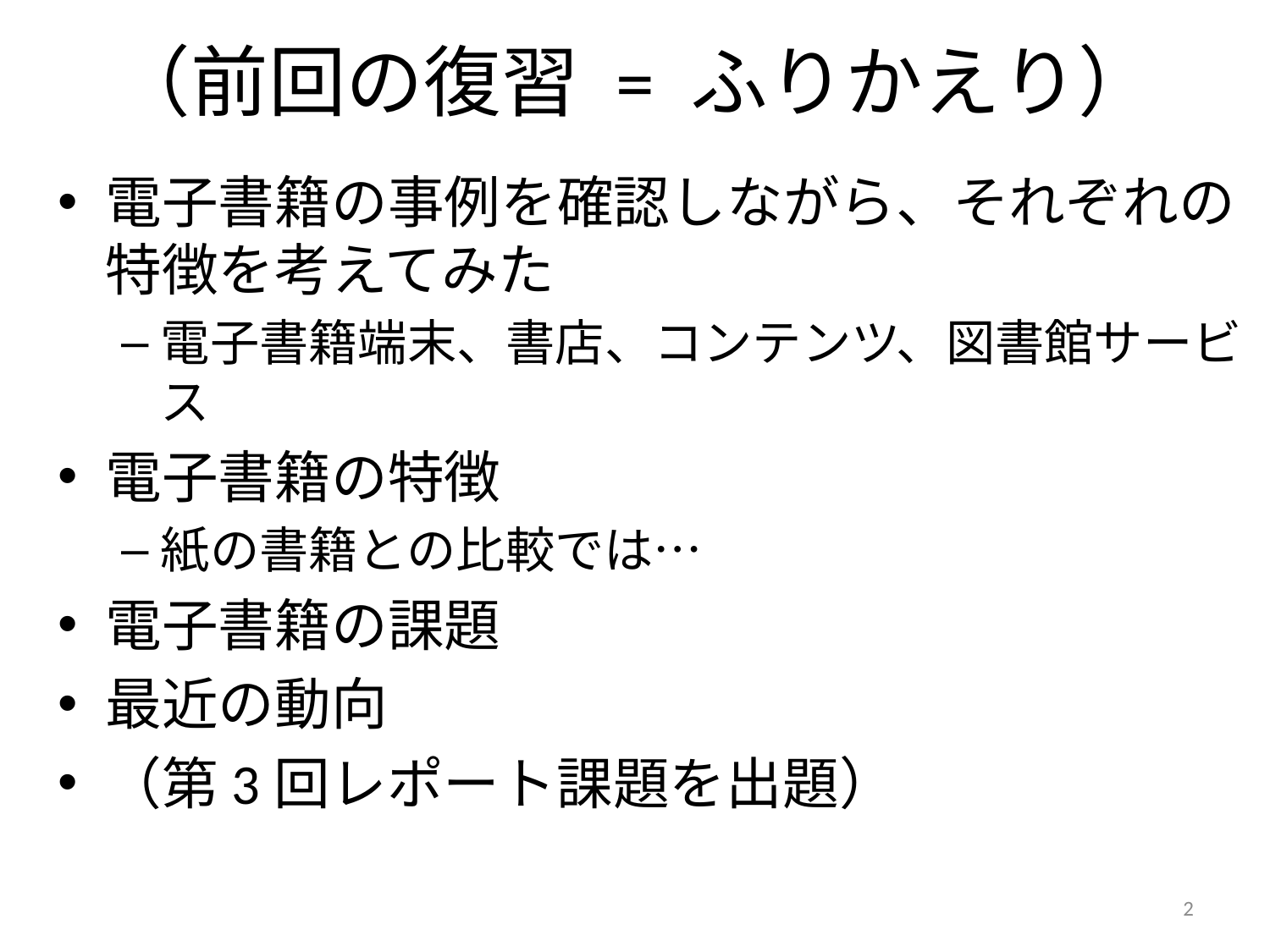

# （前回の復習 = ふりかえり）
電子書籍の事例を確認しながら、それぞれの特徴を考えてみた
電子書籍端末、書店、コンテンツ、図書館サービス
電子書籍の特徴
紙の書籍との比較では…
電子書籍の課題
最近の動向
（第3回レポート課題を出題）
2